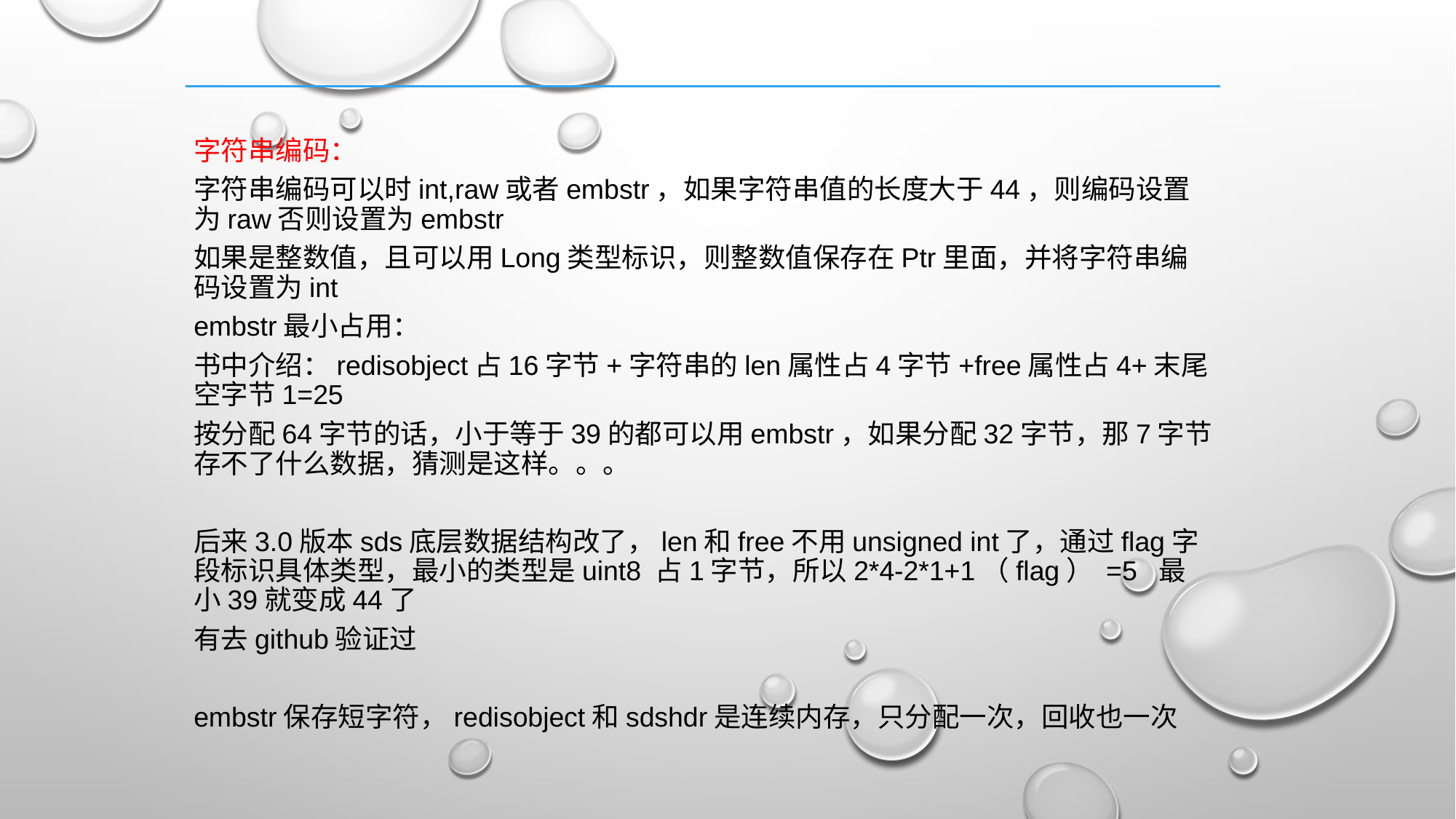

字符串编码：
字符串编码可以时int,raw或者embstr，如果字符串值的长度大于44，则编码设置为raw否则设置为embstr
如果是整数值，且可以用Long类型标识，则整数值保存在Ptr里面，并将字符串编码设置为int
embstr最小占用：
书中介绍：redisobject占16字节+字符串的len属性占4字节+free属性占4+末尾空字节1=25
按分配64字节的话，小于等于39的都可以用embstr，如果分配32字节，那7字节存不了什么数据，猜测是这样。。。

后来3.0版本sds底层数据结构改了，len和free不用unsigned int了，通过flag字段标识具体类型，最小的类型是uint8 占1字节，所以2*4-2*1+1（flag） =5  最小39就变成44了
有去github验证过

embstr保存短字符，redisobject和sdshdr是连续内存，只分配一次，回收也一次